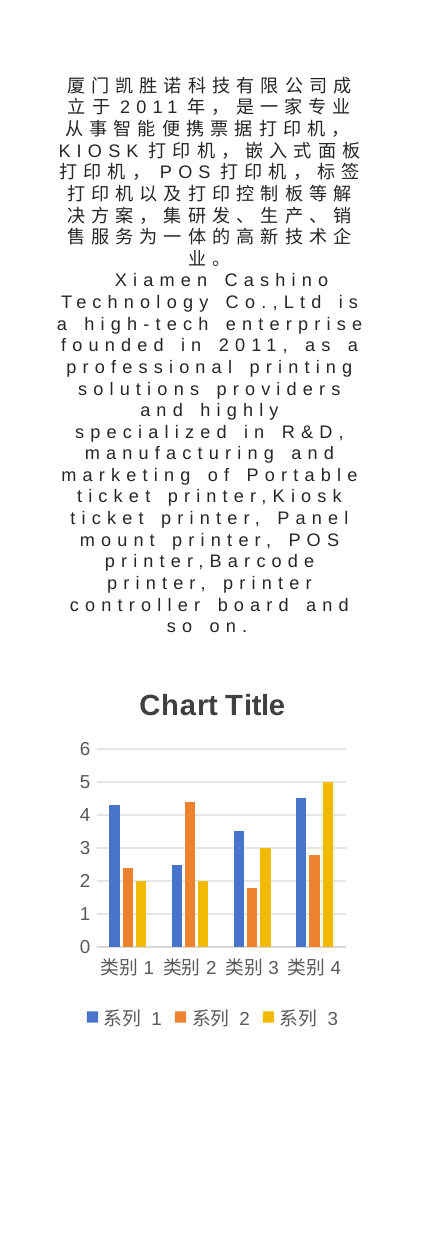

# 厦门凯胜诺科技有限公司成立于2011年，是一家专业从事智能便携票据打印机，KIOSK打印机，嵌入式面板打印机，POS打印机，标签打印机以及打印控制板等解决方案，集研发、生产、销售服务为一体的高新技术企业。 Xiamen Cashino Technology Co.,Ltd is a high-tech enterprise founded in 2011, as a professional printing solutions providers and highly specialized in R&D, manufacturing and marketing of Portable ticket printer,Kiosk ticket printer, Panel mount printer, POS printer,Barcode printer, printer controller board and so on.

### Chart:

| Category | 系列 1 | 系列 2 | 系列 3 |
|---|---|---|---|
| 类别1 | 4.3 | 2.4 | 2.0 |
| 类别2 | 2.5 | 4.4 | 2.0 |
| 类别3 | 3.5 | 1.8 | 3.0 |
| 类别4 | 4.5 | 2.8 | 5.0 |